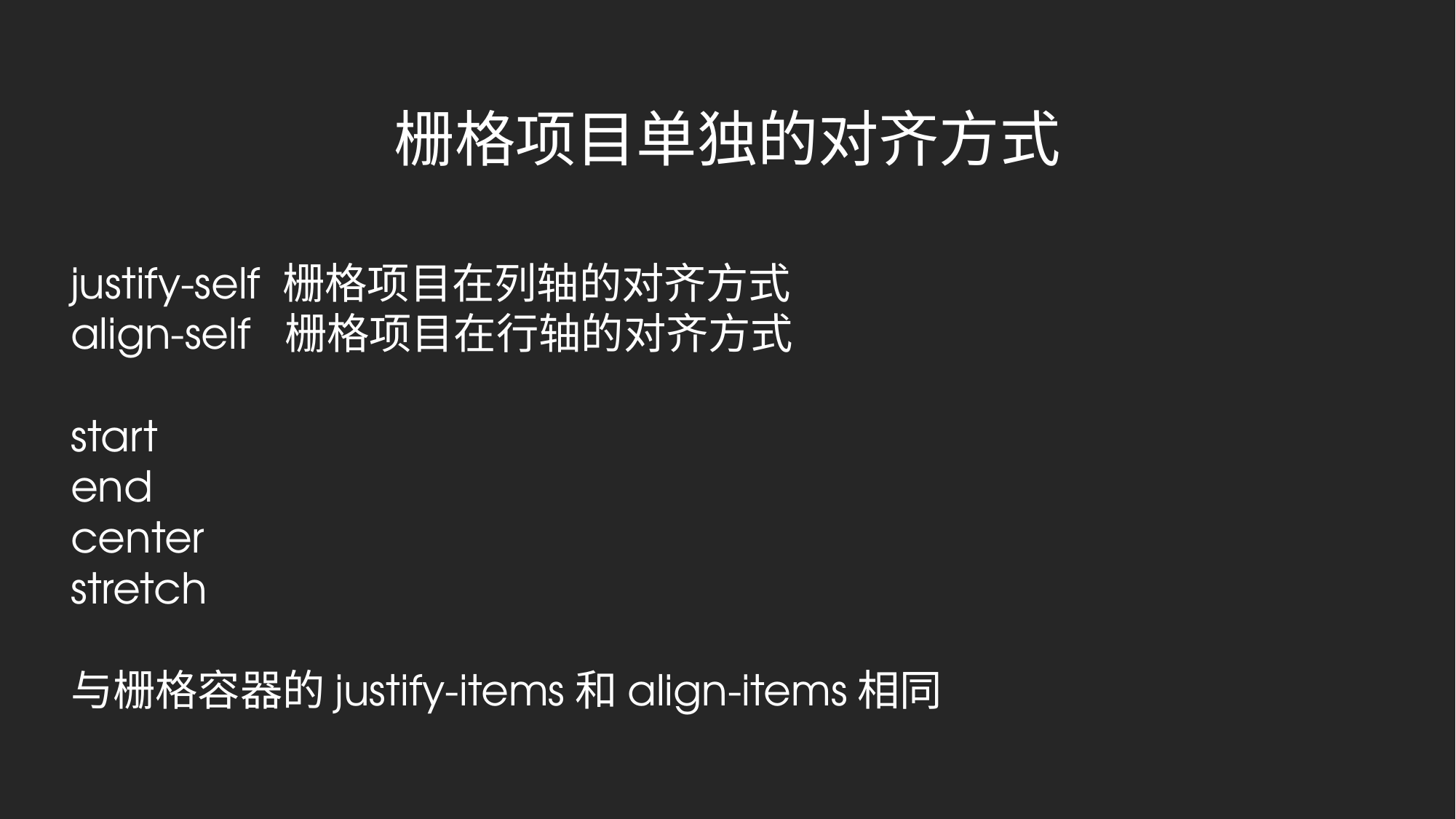

# 栅格项目单独的对齐方式
justify-self 栅格项目在列轴的对齐方式
align-self  栅格项目在行轴的对齐方式

start
end
center
stretch

与栅格容器的justify-items和align-items相同